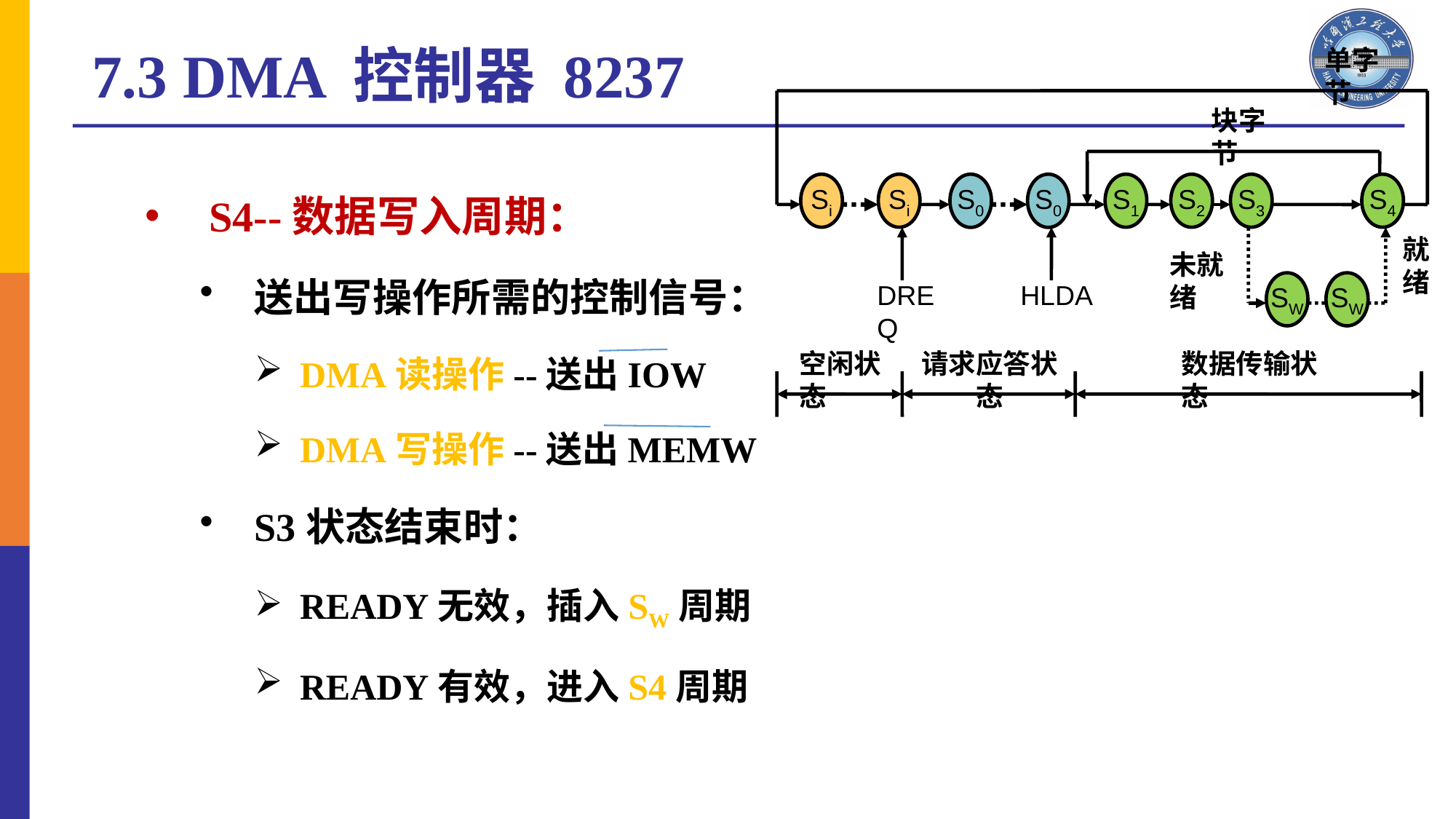

7.3 DMA 控制器 8237
单字节

块字节

Si
Si
S0
S0
S1
S2
S3
S4

就绪
未就绪
DREQ
HLDA
SW
SW

空闲状态
请求应答状态
数据传输状态

S4--数据写入周期：
送出写操作所需的控制信号：
DMA读操作--送出IOW
DMA写操作--送出MEMW
S3状态结束时：
READY无效，插入SW周期
READY有效，进入S4周期